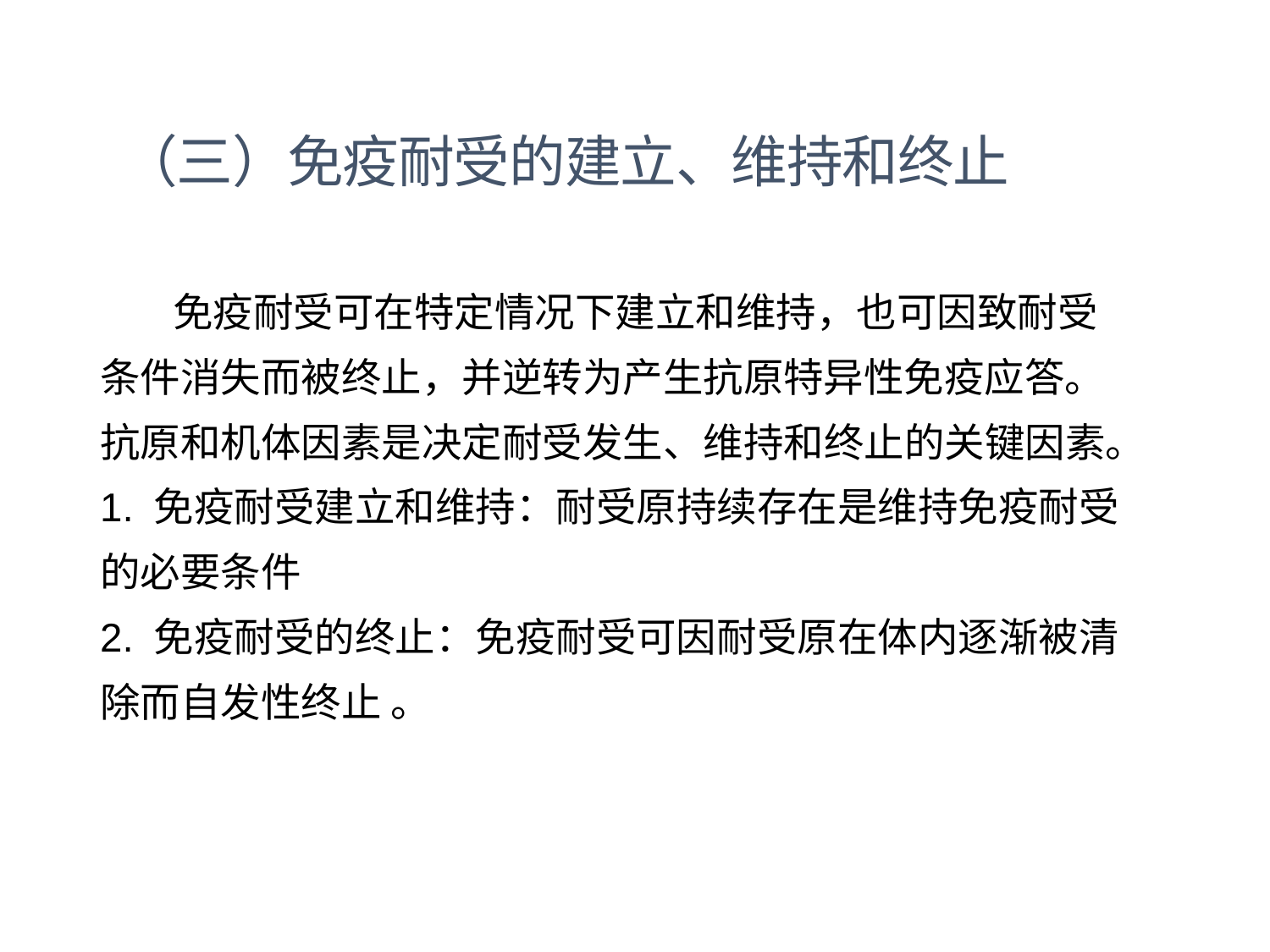

（三）免疫耐受的建立、维持和终止
       免疫耐受可在特定情况下建立和维持，也可因致耐受
条件消失而被终止，并逆转为产生抗原特异性免疫应答。
抗原和机体因素是决定耐受发生、维持和终止的关键因素。
1. 免疫耐受建立和维持：耐受原持续存在是维持免疫耐受
的必要条件
2. 免疫耐受的终止：免疫耐受可因耐受原在体内逐渐被清
除而自发性终止 。